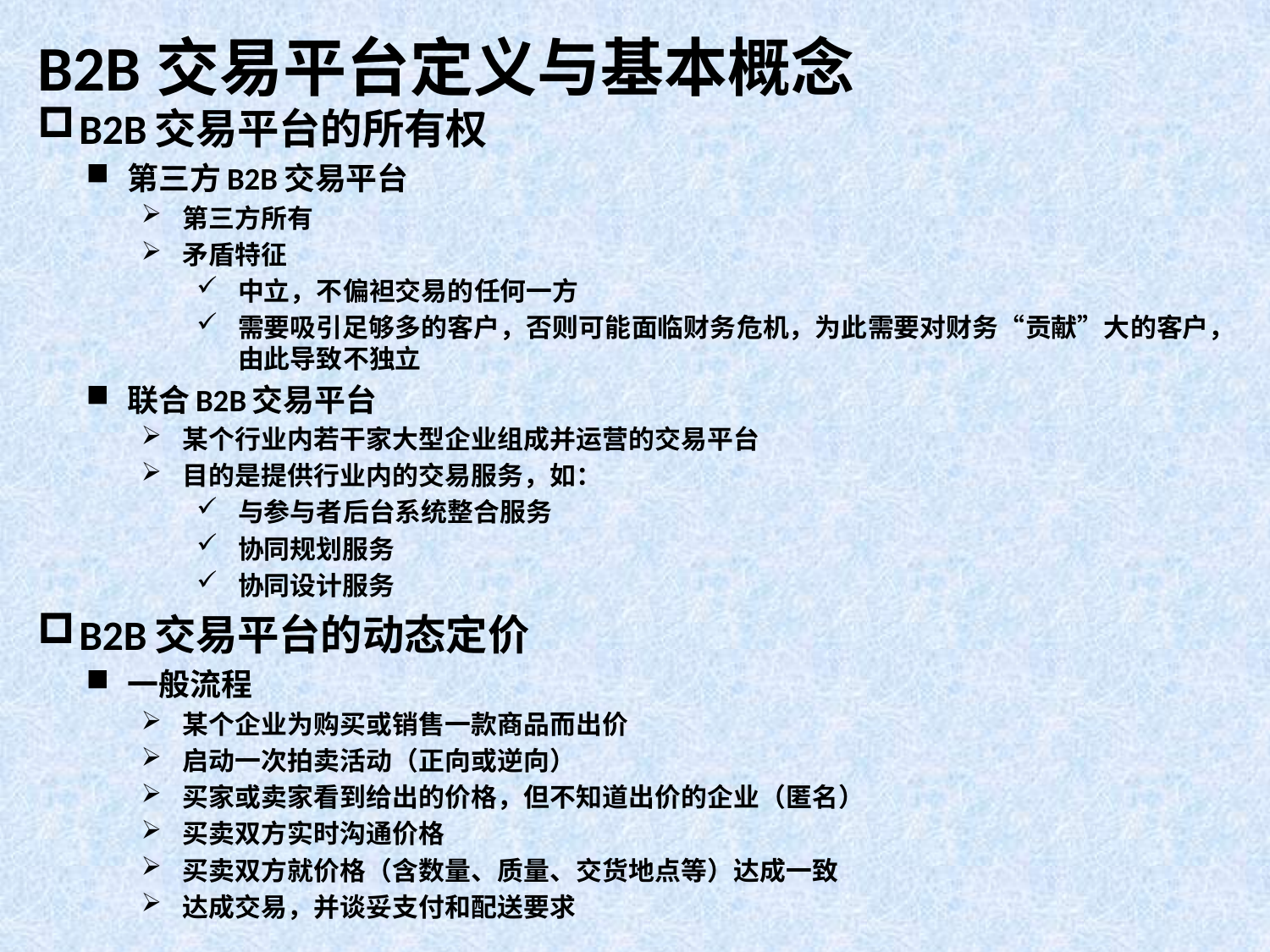

# B2B交易平台定义与基本概念
B2B交易平台的所有权
第三方B2B交易平台
第三方所有
矛盾特征
中立，不偏袒交易的任何一方
需要吸引足够多的客户，否则可能面临财务危机，为此需要对财务“贡献”大的客户，由此导致不独立
联合B2B交易平台
某个行业内若干家大型企业组成并运营的交易平台
目的是提供行业内的交易服务，如：
与参与者后台系统整合服务
协同规划服务
协同设计服务
B2B交易平台的动态定价
一般流程
某个企业为购买或销售一款商品而出价
启动一次拍卖活动（正向或逆向）
买家或卖家看到给出的价格，但不知道出价的企业（匿名）
买卖双方实时沟通价格
买卖双方就价格（含数量、质量、交货地点等）达成一致
达成交易，并谈妥支付和配送要求